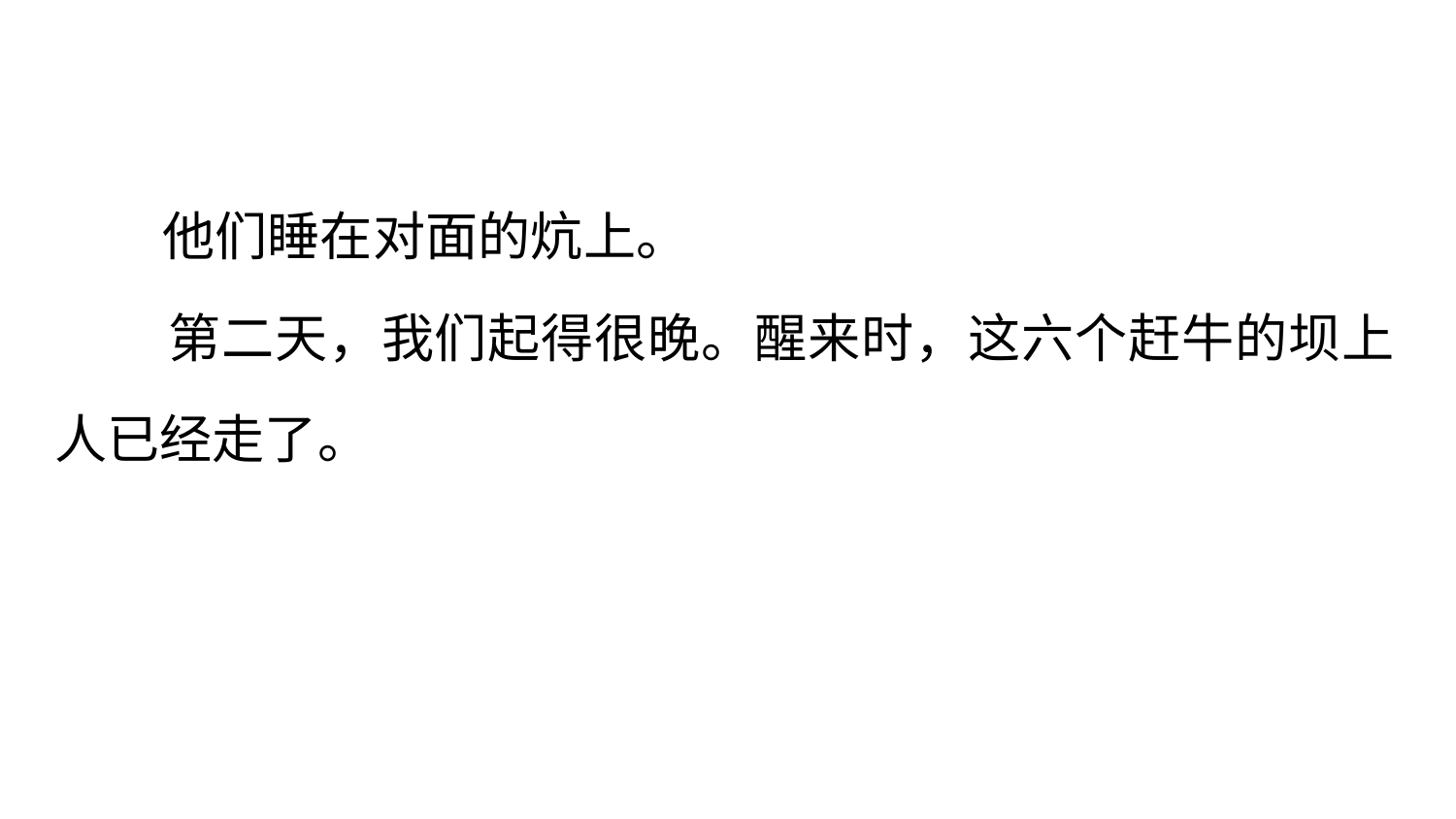

他们睡在对面的炕上。
        第二天，我们起得很晚。醒来时，这六个赶牛的坝上人已经走了。